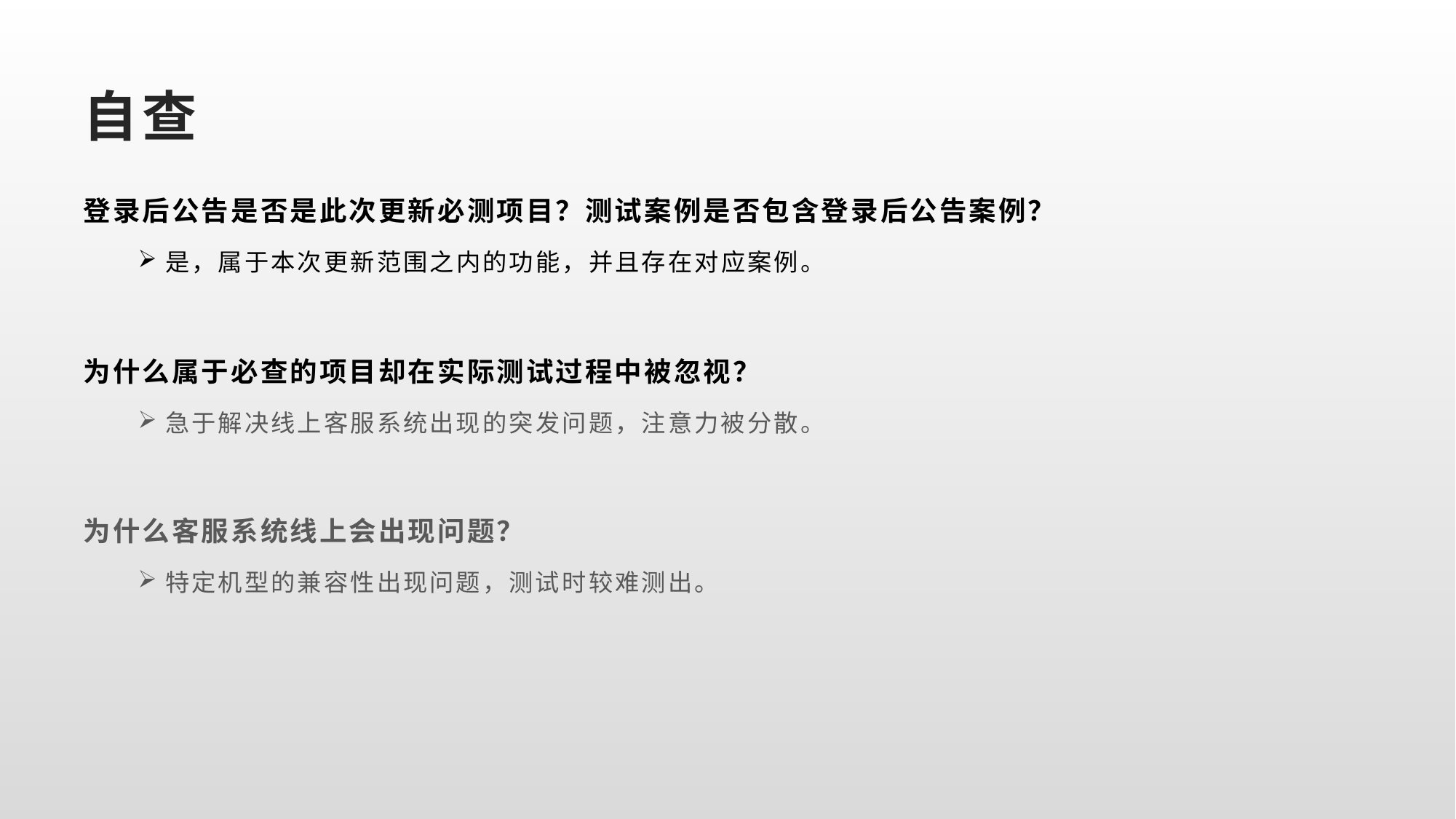

# 自查
登录后公告是否是此次更新必测项目？测试案例是否包含登录后公告案例？
是，属于本次更新范围之内的功能，并且存在对应案例。

为什么属于必查的项目却在实际测试过程中被忽视？
急于解决线上客服系统出现的突发问题，注意力被分散。

为什么客服系统线上会出现问题？
特定机型的兼容性出现问题，测试时较难测出。